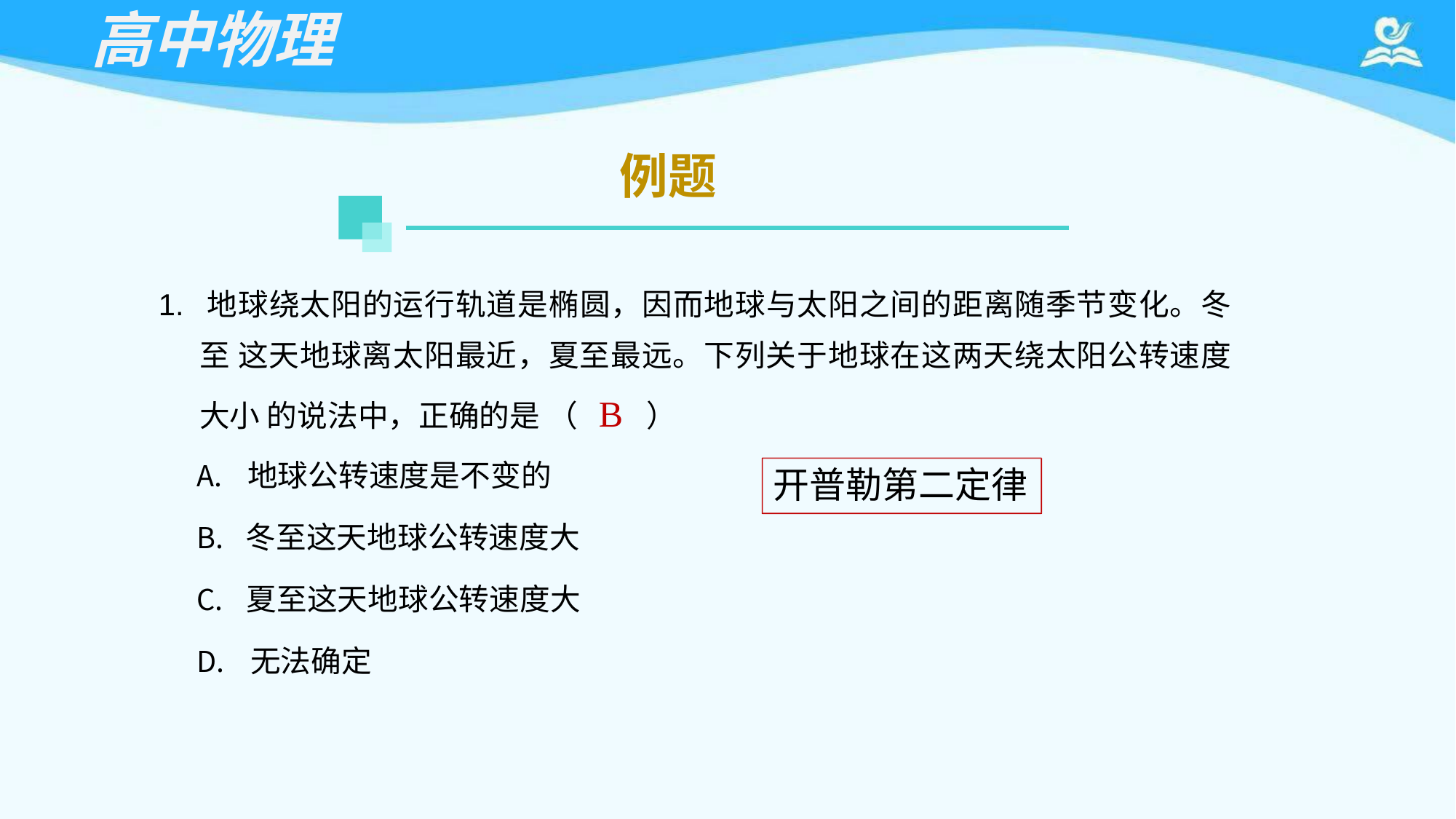

# 高中物理
例题

1. 地球绕太阳的运行轨道是椭圆，因而地球与太阳之间的距离随季节变化。冬至 这天地球离太阳最近，夏至最远。下列关于地球在这两天绕太阳公转速度大小 的说法中，正确的是（ B ）
地球公转速度是不变的
冬至这天地球公转速度大
夏至这天地球公转速度大
无法确定

开普勒第二定律